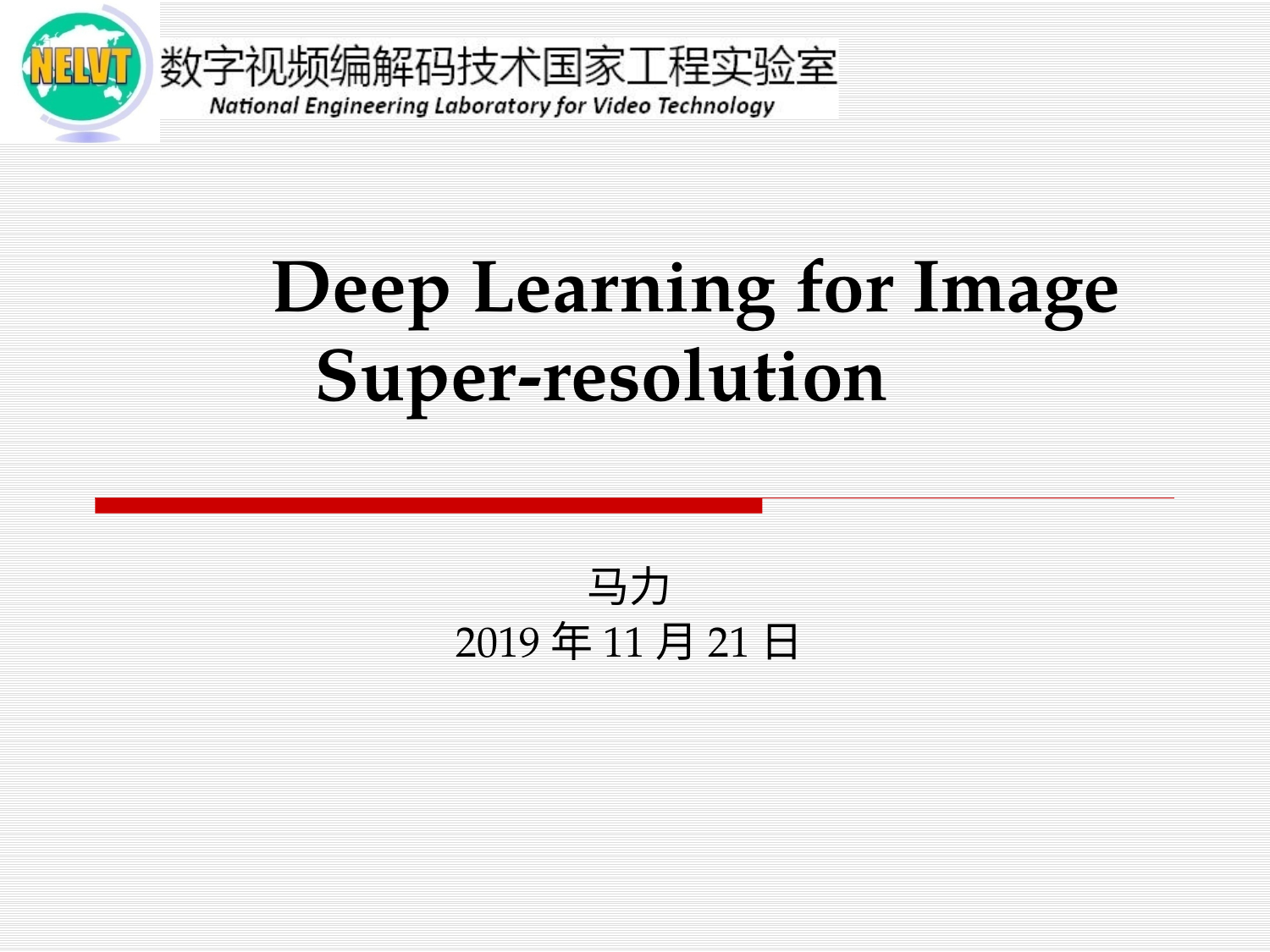

# Deep Learning for Image Super-resolution
马力
2019年11月21日